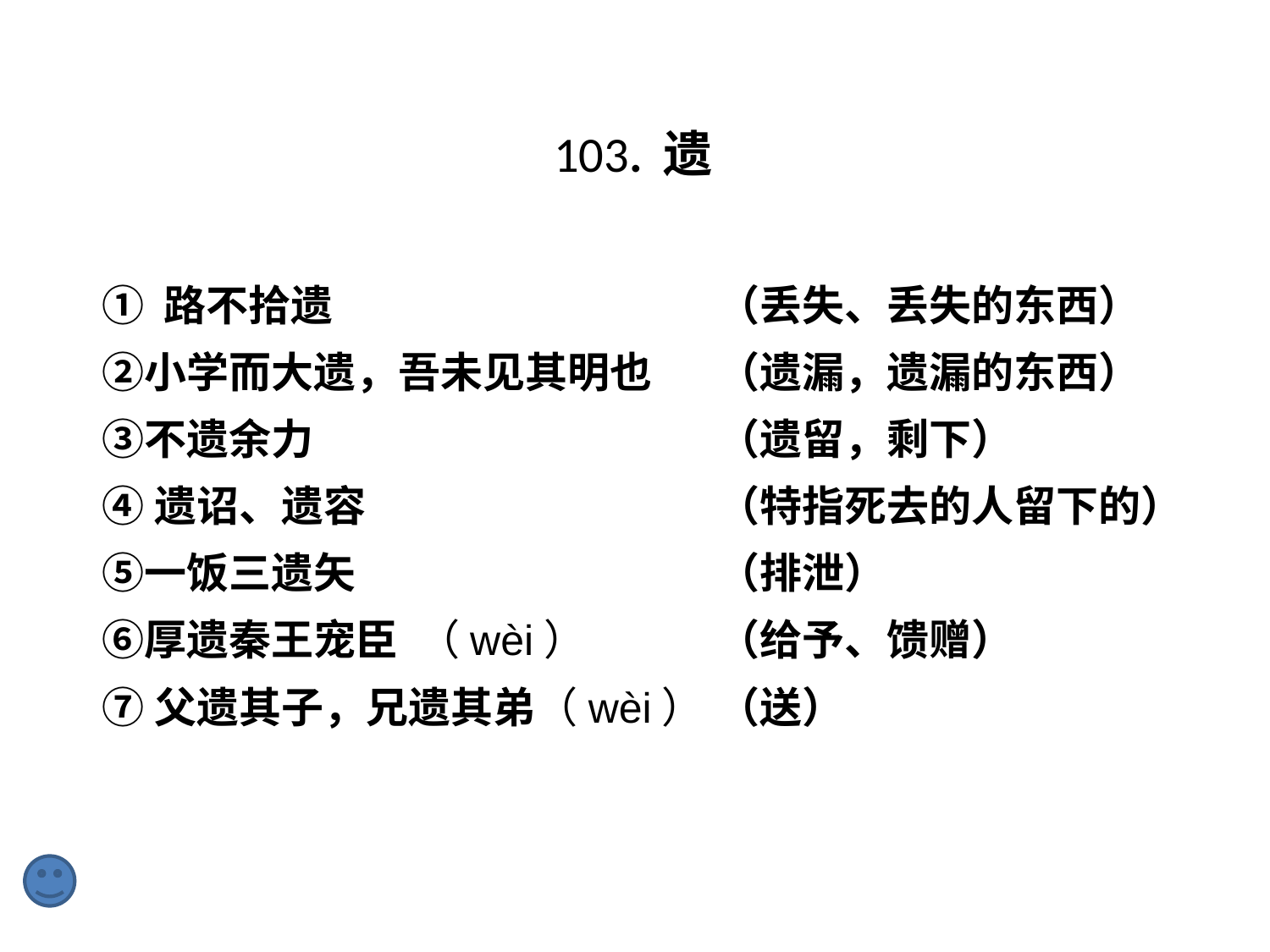

# 103. 遗
① 路不拾遗 
②小学而大遗，吾未见其明也
③不遗余力
④遗诏、遗容
⑤一饭三遗矢 
⑥厚遗秦王宠臣  （wèi）
⑦父遗其子，兄遗其弟（wèi）
（丢失、丢失的东西）
（遗漏，遗漏的东西）
（遗留，剩下）
（特指死去的人留下的）
（排泄）
（给予、馈赠）
（送）